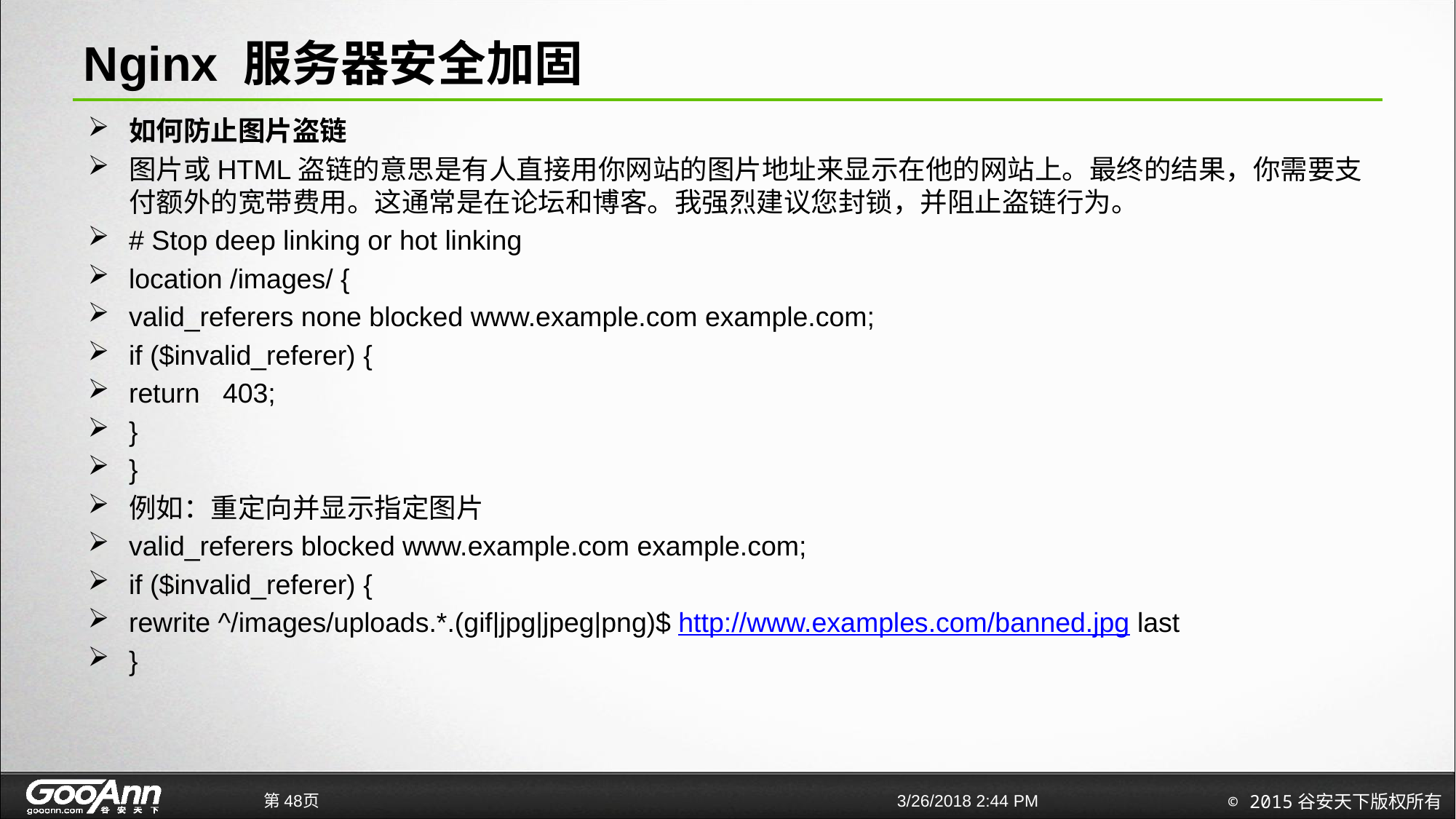

# Nginx 服务器安全加固
如何防止图片盗链
图片或HTML盗链的意思是有人直接用你网站的图片地址来显示在他的网站上。最终的结果，你需要支付额外的宽带费用。这通常是在论坛和博客。我强烈建议您封锁，并阻止盗链行为。
# Stop deep linking or hot linking
location /images/ {
valid_referers none blocked www.example.com example.com;
if ($invalid_referer) {
return   403;
}
}
例如：重定向并显示指定图片
valid_referers blocked www.example.com example.com;
if ($invalid_referer) {
rewrite ^/images/uploads.*.(gif|jpg|jpeg|png)$ http://www.examples.com/banned.jpg last
}